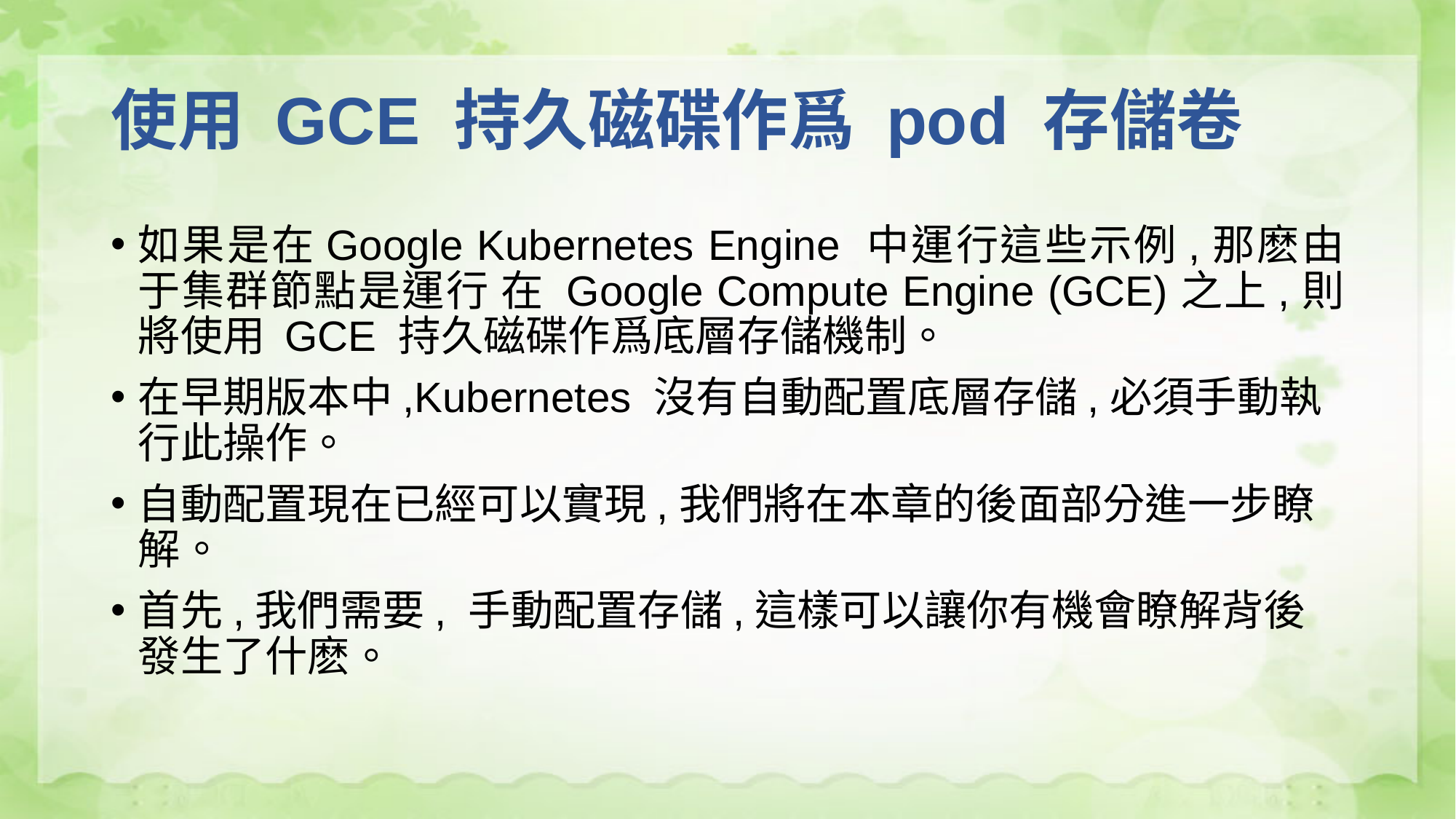

# 使用 GCE 持久磁碟作爲 pod 存儲卷
如果是在Google Kubernetes Engine 中運行這些示例,那麽由于集群節點是運行 在 Google Compute Engine (GCE)之上,則將使用 GCE 持久磁碟作爲底層存儲機制。
在早期版本中,Kubernetes 沒有自動配置底層存儲,必須手動執行此操作。
自動配置現在已經可以實現,我們將在本章的後面部分進一步瞭解。
首先,我們需要, 手動配置存儲,這樣可以讓你有機會瞭解背後發生了什麽。